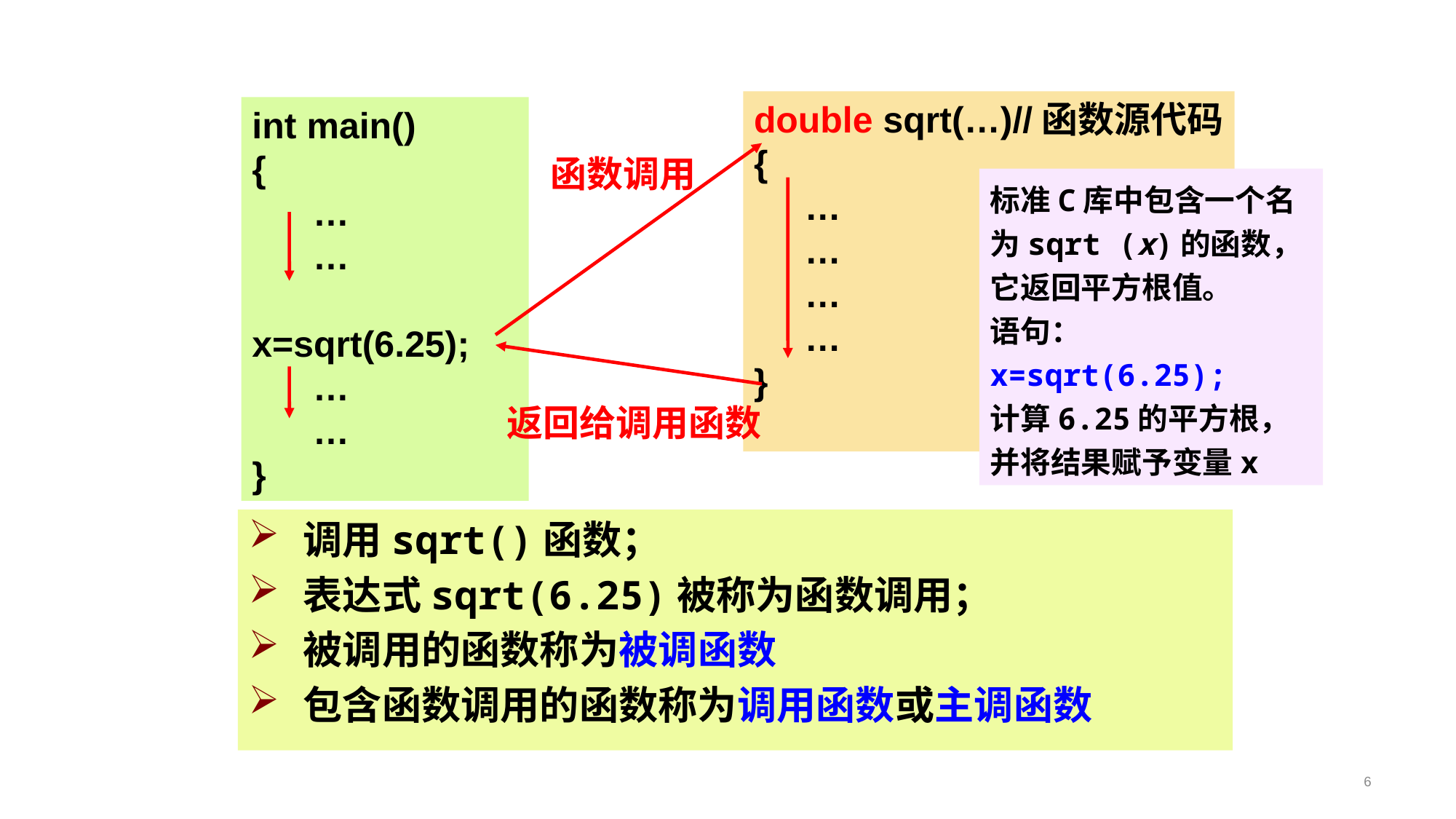

double sqrt(…)//函数源代码
{
     …
     …
     …
     …
}

int main()
{
      …
      …
      x=sqrt(6.25);
      …
      …
}

函数调用
标准C库中包含一个名为sqrt (x)的函数，它返回平方根值。
语句： x=sqrt(6.25);
计算6.25的平方根，并将结果赋予变量x

返回给调用函数
调用sqrt()函数；
表达式sqrt(6.25)被称为函数调用；
被调用的函数称为被调函数
包含函数调用的函数称为调用函数或主调函数
6